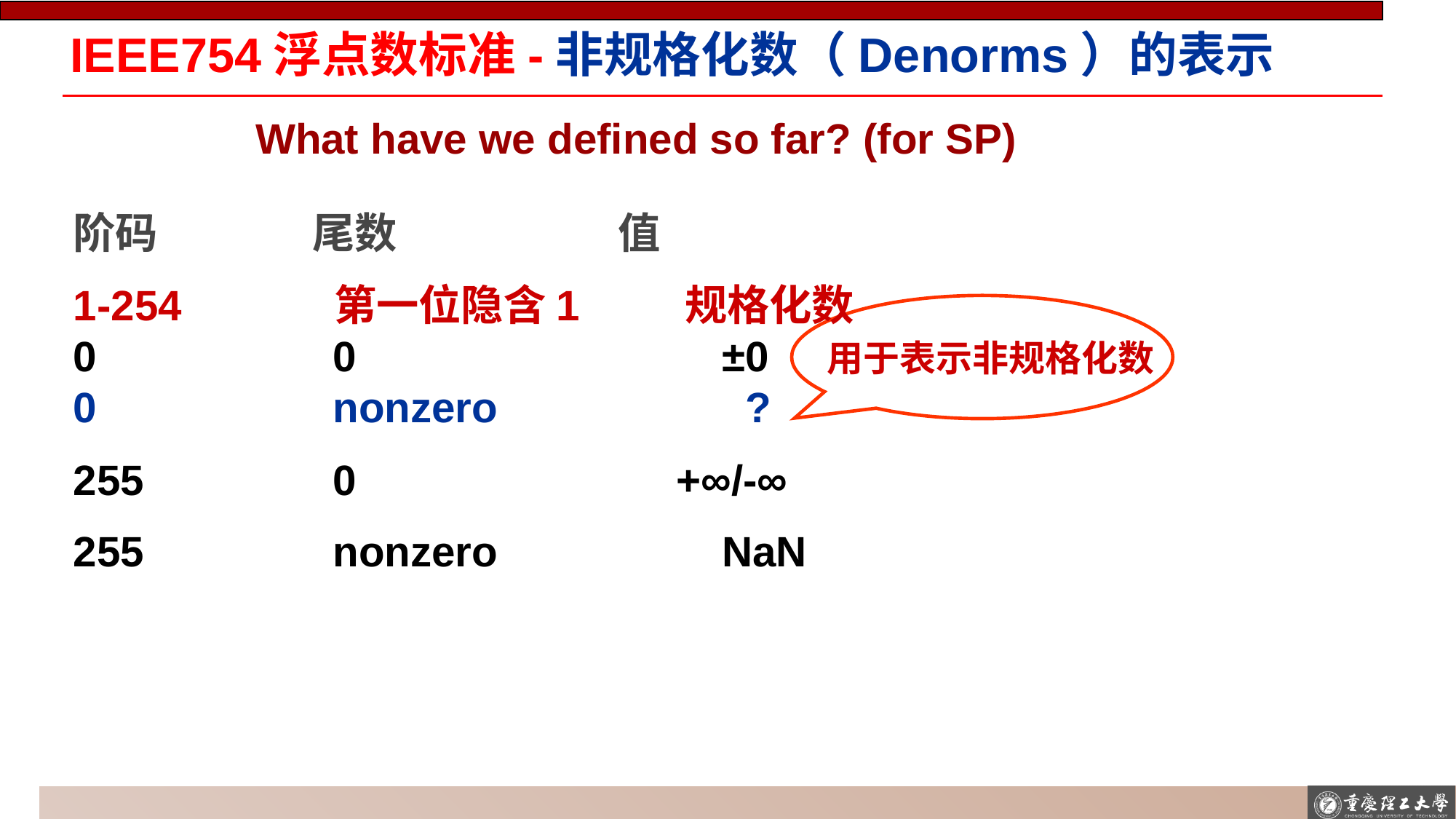

# IEEE754浮点数标准-非规格化数（Denorms）的表示
What have we defined so far? (for SP)
阶码                尾数                       值
1-254            第一位隐含1        规格化数
0                    0                               ±0
0                    nonzero                     ?
255                0                           +∞/-∞
255                nonzero                   NaN
 用于表示非规格化数